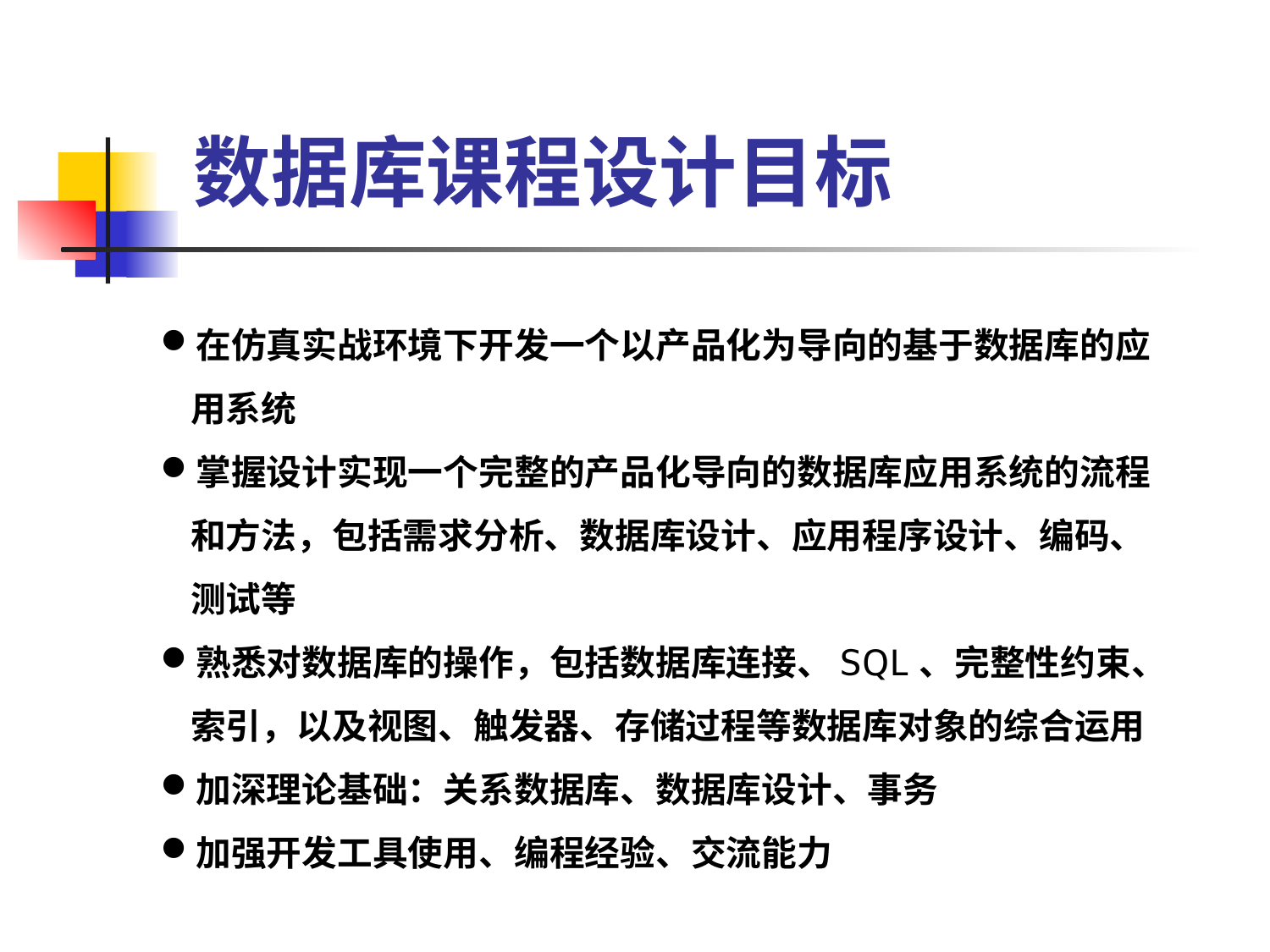

# 数据库课程设计目标
在仿真实战环境下开发一个以产品化为导向的基于数据库的应用系统
掌握设计实现一个完整的产品化导向的数据库应用系统的流程和方法，包括需求分析、数据库设计、应用程序设计、编码、测试等
熟悉对数据库的操作，包括数据库连接、SQL、完整性约束、索引，以及视图、触发器、存储过程等数据库对象的综合运用
加深理论基础：关系数据库、数据库设计、事务
加强开发工具使用、编程经验、交流能力
4